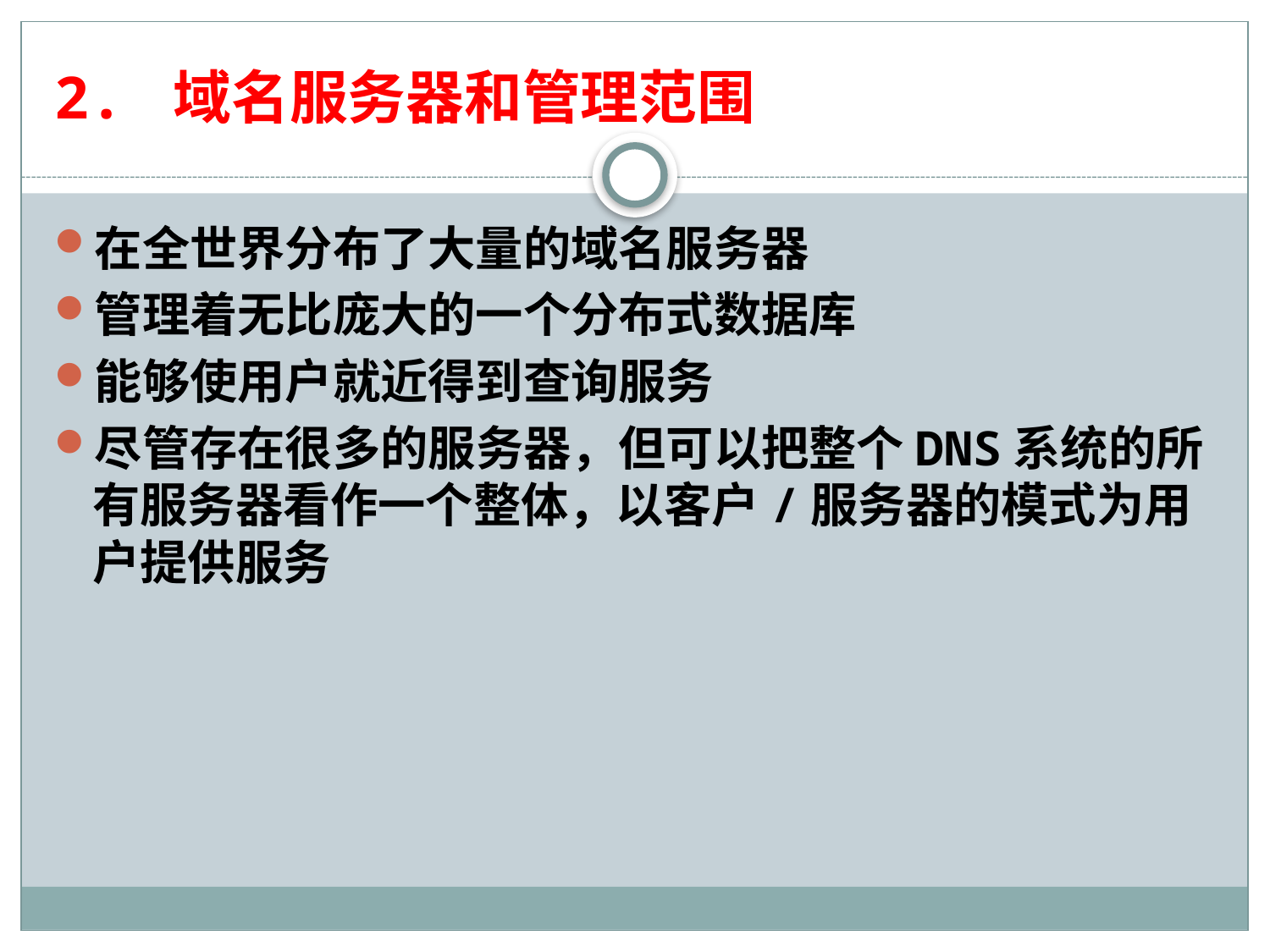

# 2. 域名服务器和管理范围
在全世界分布了大量的域名服务器
管理着无比庞大的一个分布式数据库
能够使用户就近得到查询服务
尽管存在很多的服务器，但可以把整个DNS系统的所有服务器看作一个整体，以客户/服务器的模式为用户提供服务